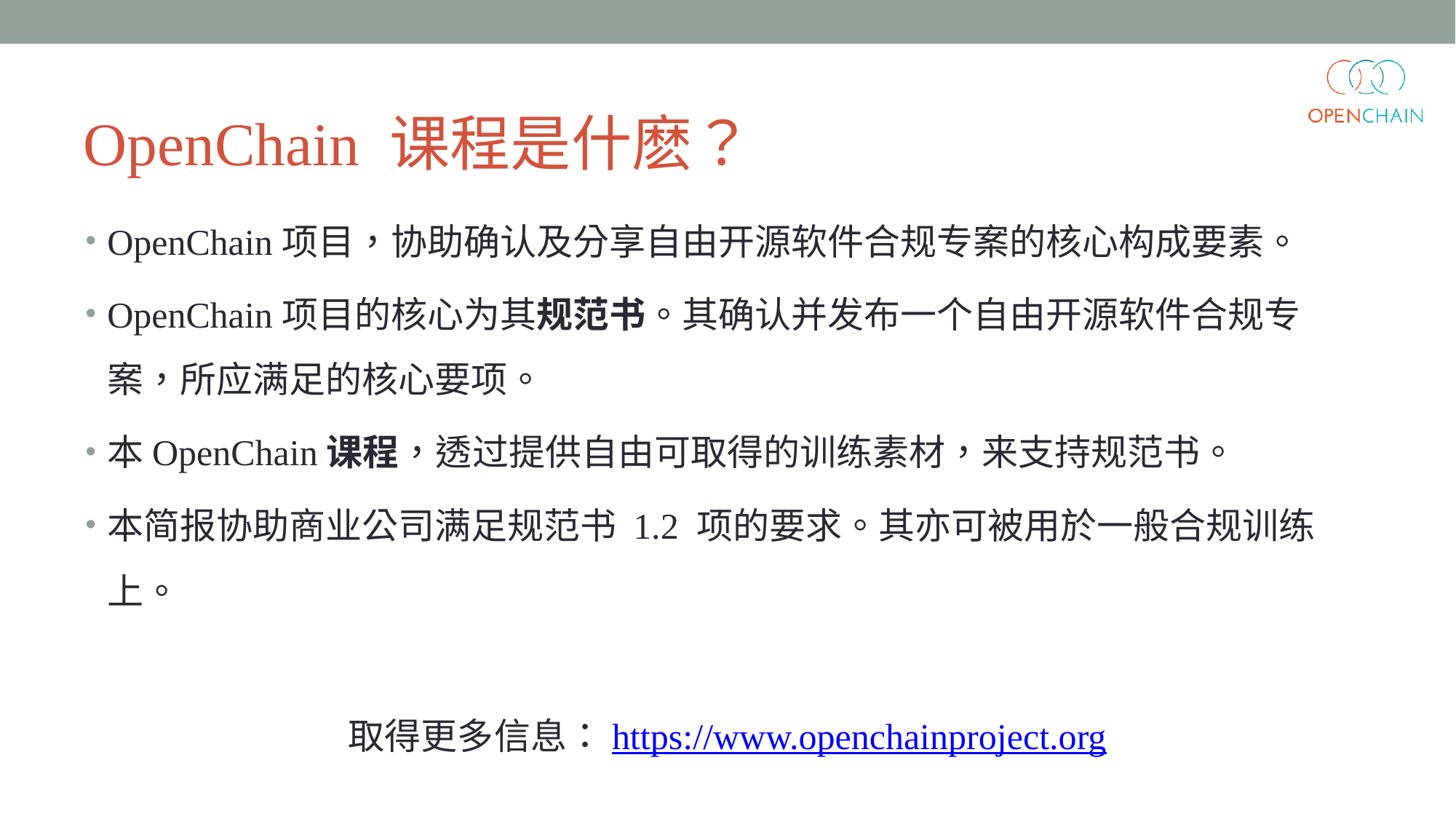

# OpenChain 课程是什麽？
OpenChain项目，协助确认及分享自由开源软件合规专案的核心构成要素。
OpenChain项目的核心为其规范书。其确认并发布一个自由开源软件合规专案，所应满足的核心要项。
本OpenChain课程，透过提供自由可取得的训练素材，来支持规范书。
本简报协助商业公司满足规范书 1.2 项的要求。其亦可被用於一般合规训练上。

取得更多信息：https://www.openchainproject.org